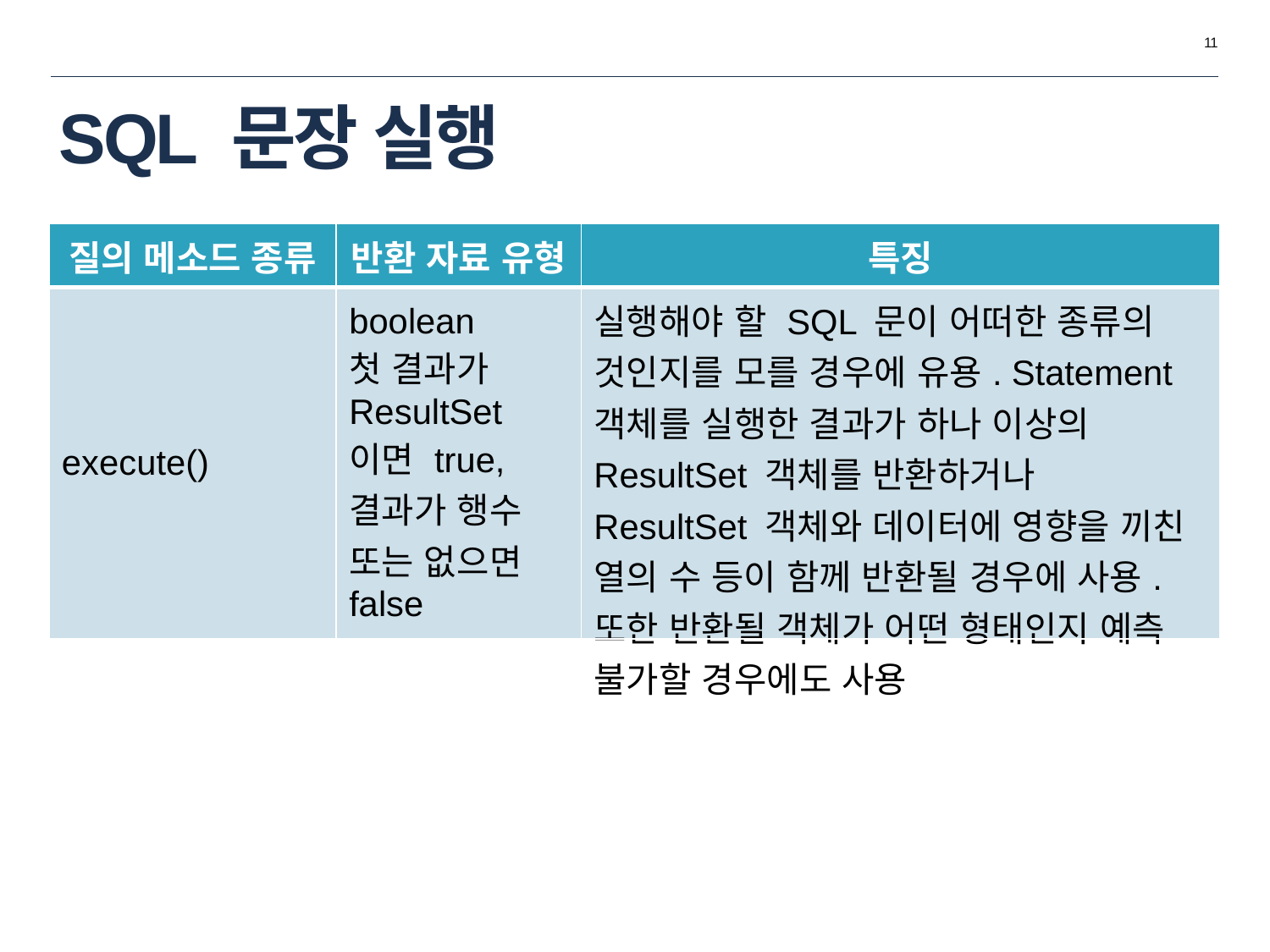

11
# SQL 문장 실행
| 질의 메소드 종류 | 반환 자료 유형 | 특징 |
| --- | --- | --- |
| execute() | boolean 첫 결과가 ResultSet 이면 true, 결과가 행수 또는 없으면 false | 실행해야 할 SQL 문이 어떠한 종류의 것인지를 모를 경우에 유용. Statement 객체를 실행한 결과가 하나 이상의 ResultSet 객체를 반환하거나 ResultSet 객체와 데이터에 영향을 끼친 열의 수 등이 함께 반환될 경우에 사용. 또한 반환될 객체가 어떤 형태인지 예측 불가할 경우에도 사용 |